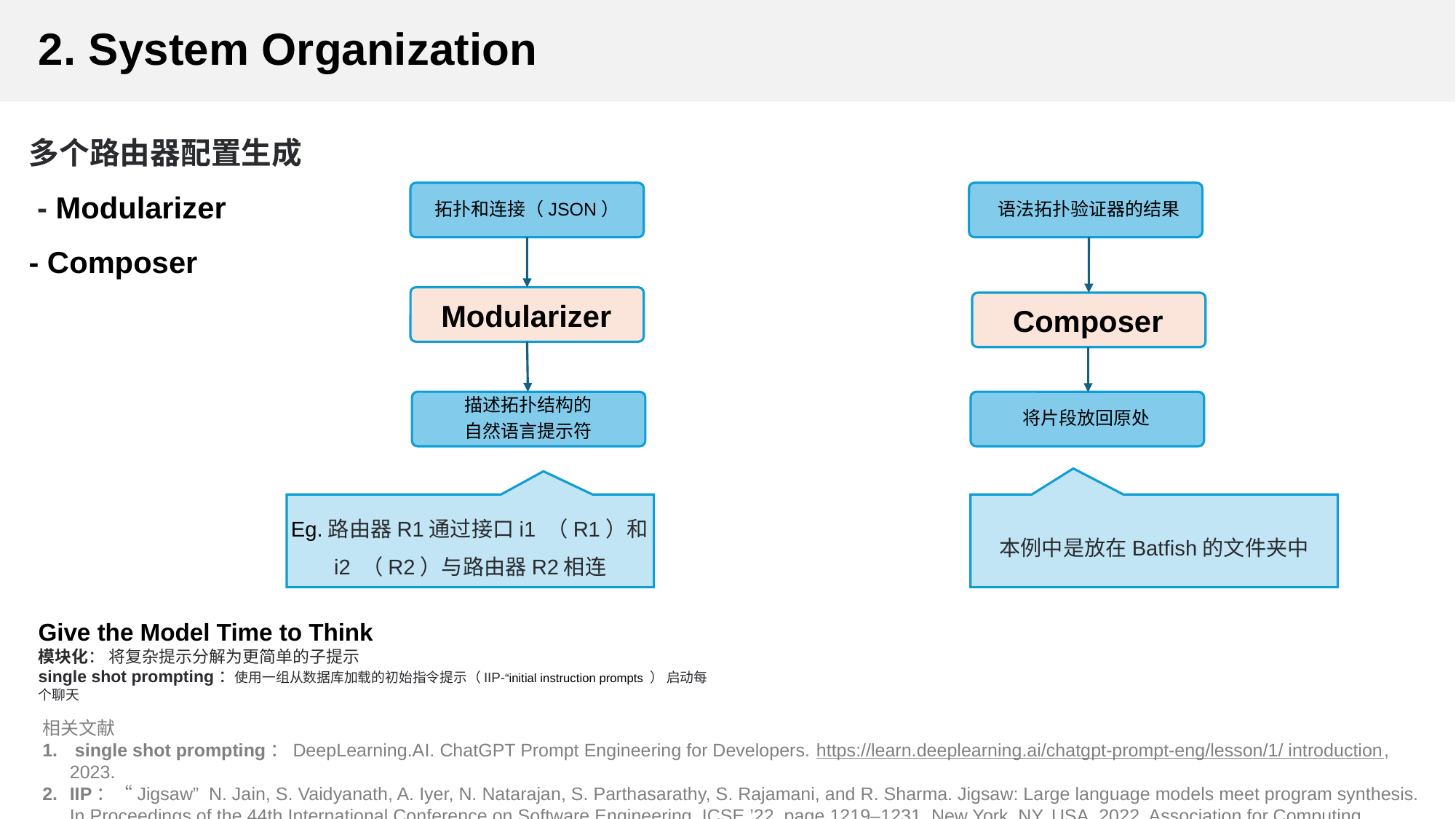

# 2. System Organization
多个路由器配置生成
 - Modularizer
- Composer
拓扑和连接（JSON）

语法拓扑验证器的结果

Modularizer

Composer
描述拓扑结构的
自然语言提示符

将片段放回原处

Eg.路由器R1通过接口i1 （R1）和i2 （R2）与路由器R2相连
本例中是放在Batfish的文件夹中
Give the Model Time to Think
模块化： 将复杂提示分解为更简单的子提示
single shot prompting：使用一组从数据库加载的初始指令提示（IIP-“initial instruction prompts ） 启动每个聊天
相关文献
 single shot prompting：DeepLearning.AI. ChatGPT Prompt Engineering for Developers. https://learn.deeplearning.ai/chatgpt-prompt-eng/lesson/1/ introduction, 2023.
IIP：“Jigsaw”  N. Jain, S. Vaidyanath, A. Iyer, N. Natarajan, S. Parthasarathy, S. Rajamani, and R. Sharma. Jigsaw: Large language models meet program synthesis. In Proceedings of the 44th International Conference on Software Engineering, ICSE ’22, page 1219–1231, New York, NY, USA, 2022. Association for Computing Machinery.